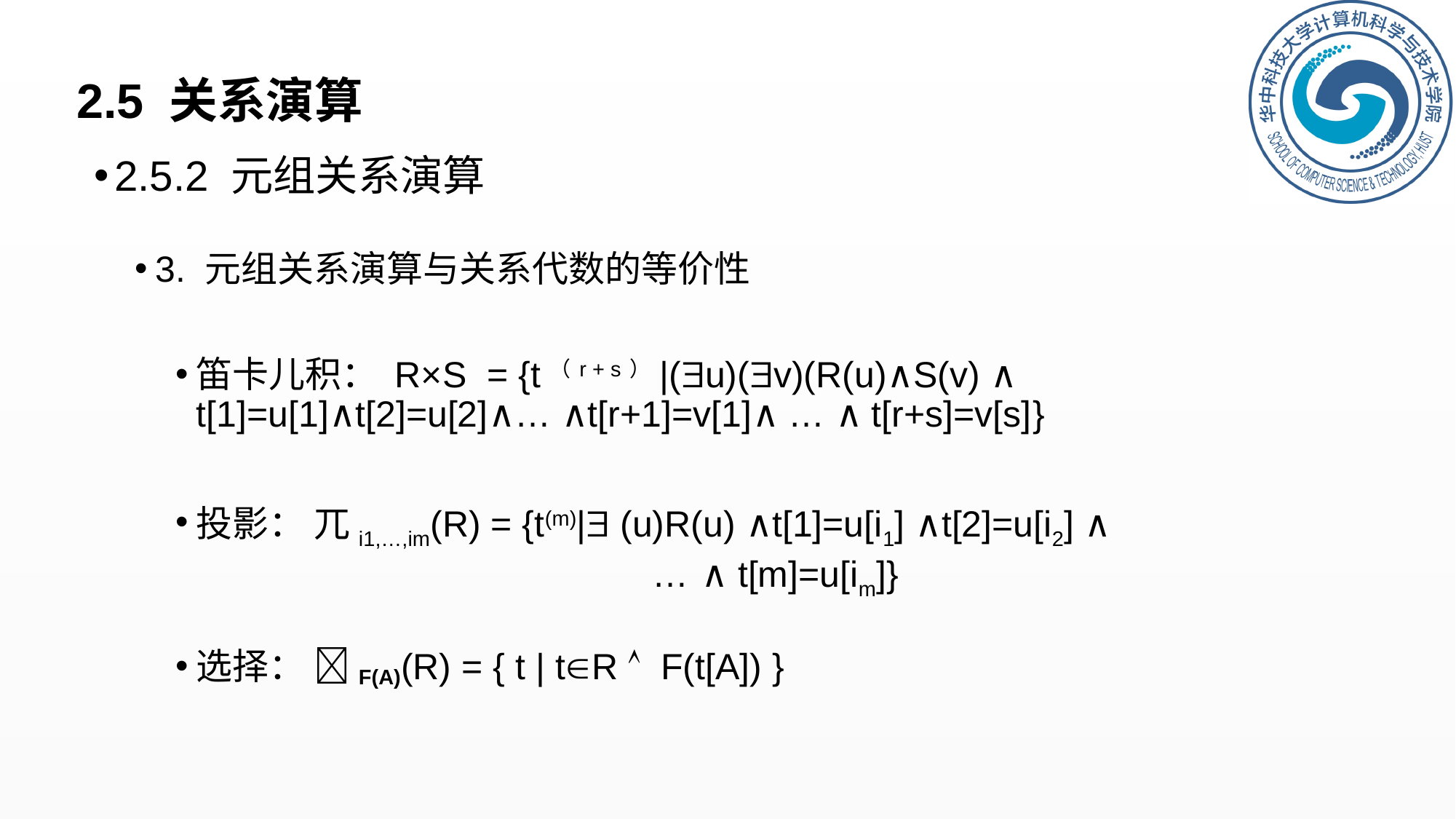

# 2.5 关系演算
2.5.2 元组关系演算

3. 元组关系演算与关系代数的等价性

笛卡儿积： R×S  = {t（r + s）|(∃u)(∃v)(R(u)∧S(v) ∧ t[1]=u[1]∧t[2]=u[2]∧… ∧t[r+1]=v[1]∧ … ∧ t[r+s]=v[s]}

投影： 兀i1,…,im(R) = {t(m)|∃ (u)R(u) ∧t[1]=u[i1] ∧t[2]=u[i2] ∧
                                               … ∧ t[m]=u[im]}

选择： σF(A)(R) = { t | t∈R ∧  F(t[A]) }